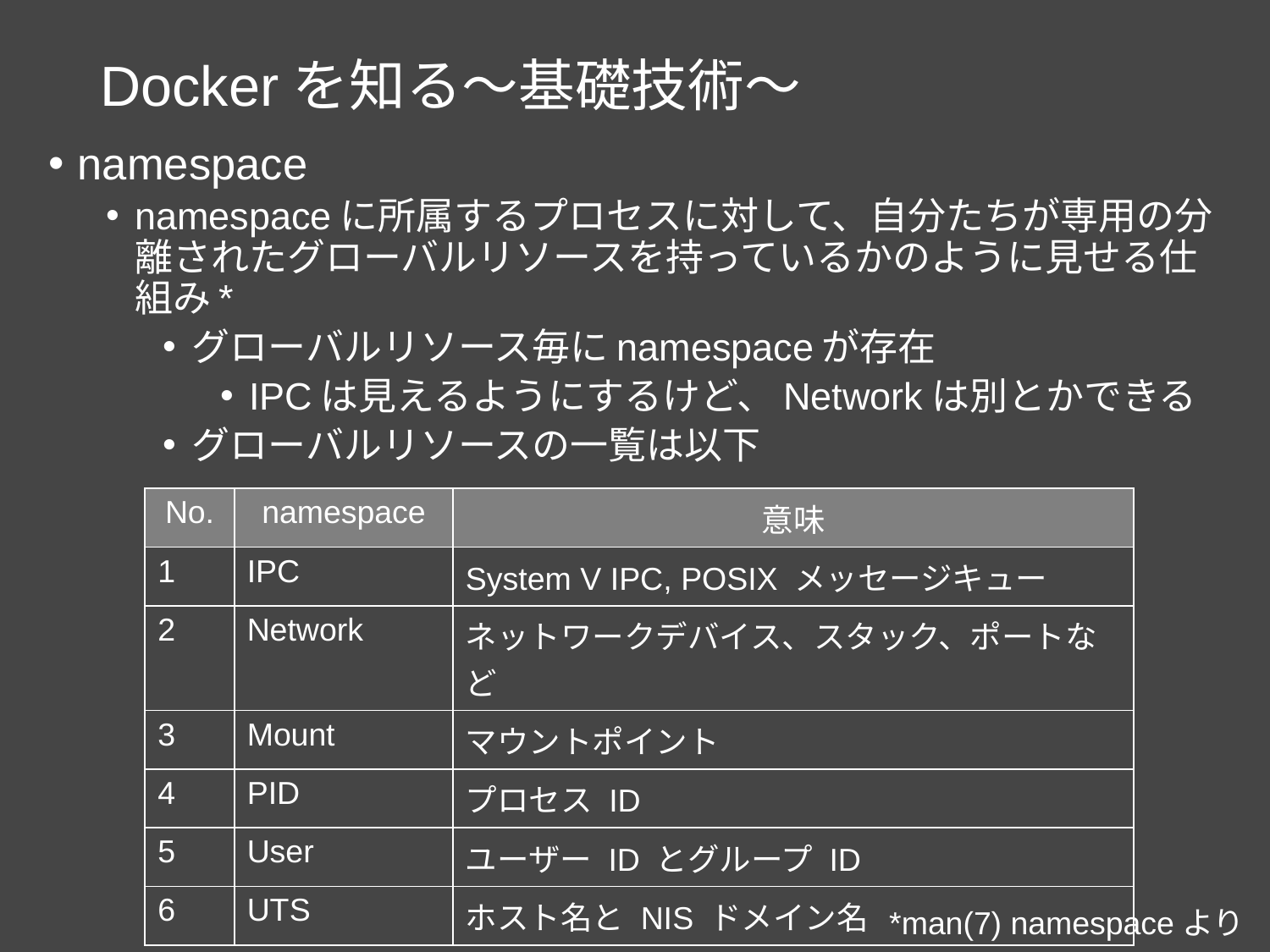

# Dockerを知る～基礎技術～
namespace
namespaceに所属するプロセスに対して、自分たちが専用の分離されたグローバルリソースを持っているかのように見せる仕組み*
グローバルリソース毎にnamespaceが存在
IPCは見えるようにするけど、Networkは別とかできる
グローバルリソースの一覧は以下
| No. | namespace | 意味 |
| --- | --- | --- |
| 1 | IPC | System V IPC, POSIX メッセージキュー |
| 2 | Network | ネットワークデバイス、スタック、ポートなど |
| 3 | Mount | マウントポイント |
| 4 | PID | プロセス ID |
| 5 | User | ユーザー ID とグループ ID |
| 6 | UTS | ホスト名と NIS ドメイン名 |
*man(7) namespaceより